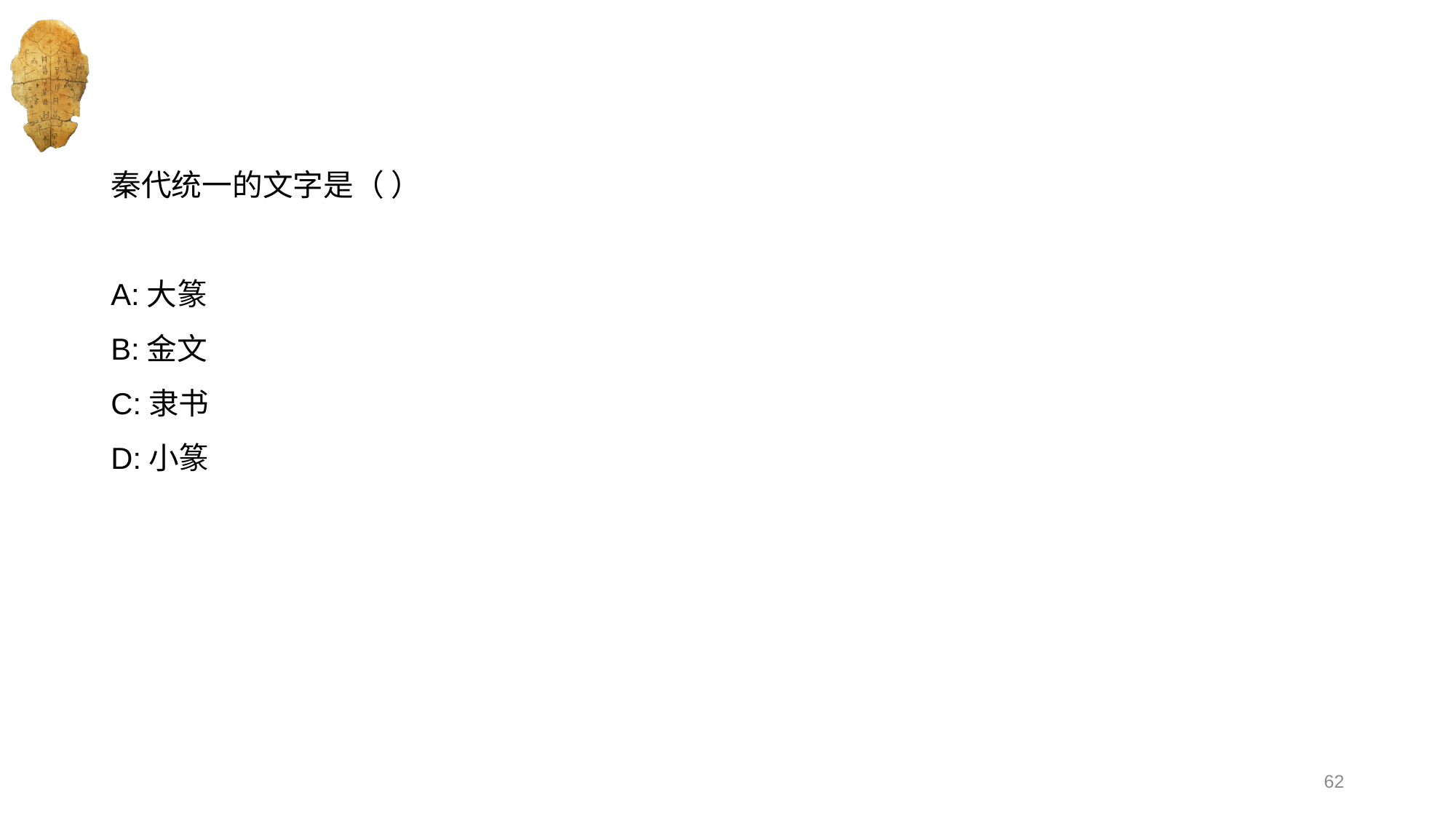

#
秦代统一的文字是（ ）

A:大篆
B:金文
C:隶书
D:小篆

62